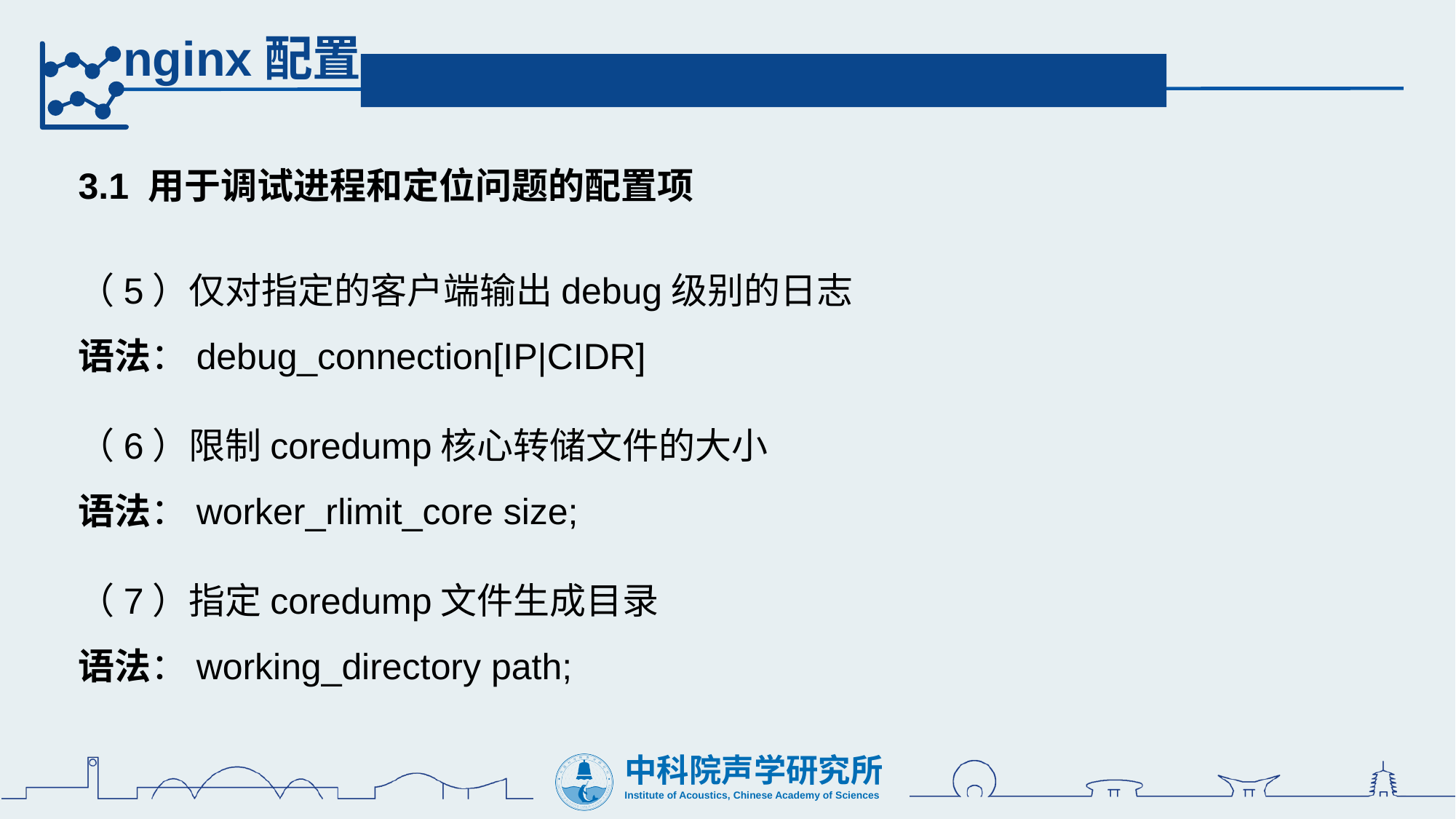

nginx配置

3.1 用于调试进程和定位问题的配置项
（5）仅对指定的客户端输出debug级别的日志
语法：debug_connection[IP|CIDR]
（6）限制coredump核心转储文件的大小
语法：worker_rlimit_core size;
（7）指定coredump文件生成目录
语法：working_directory path;